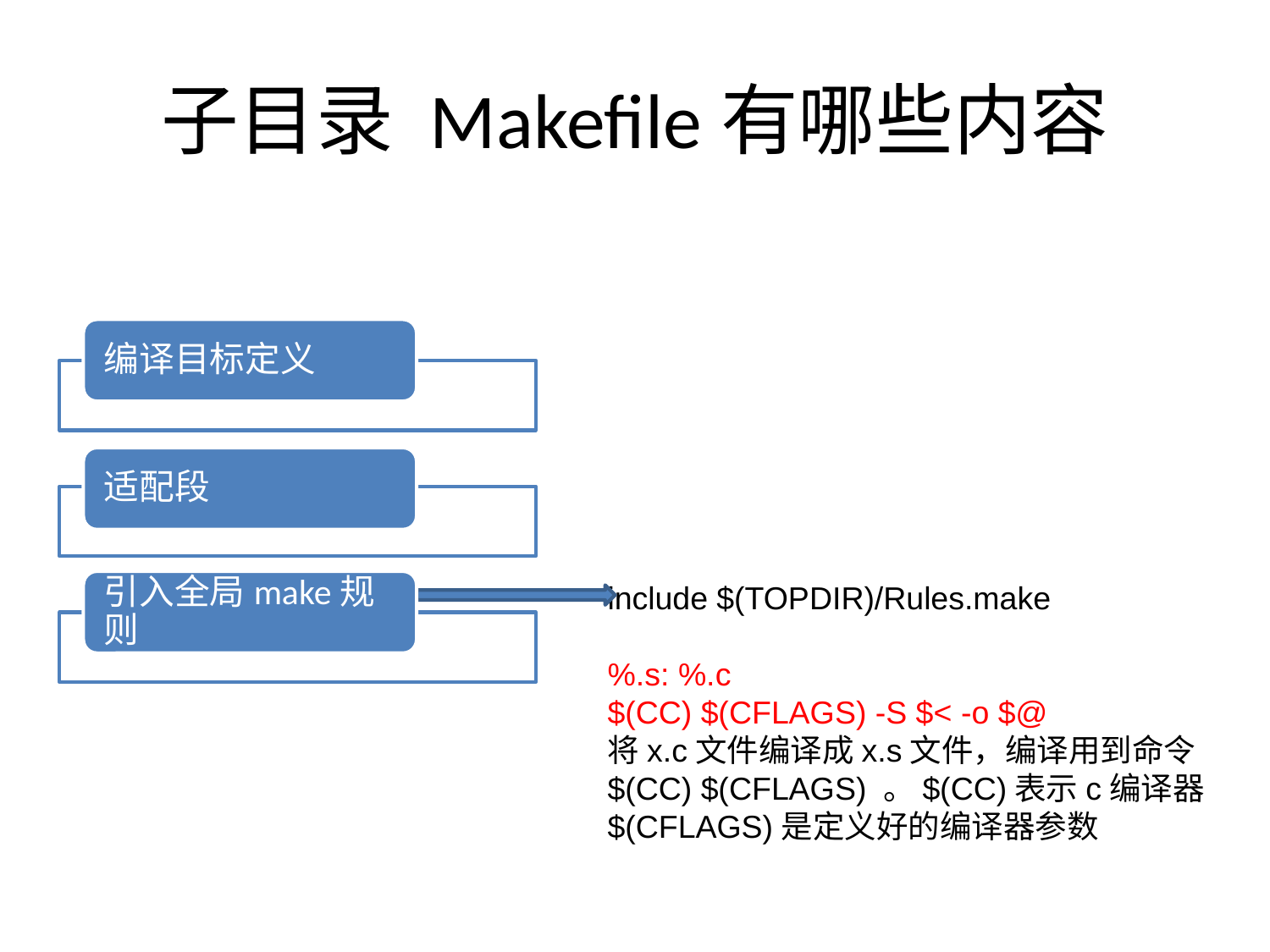

# 子目录 Makefile有哪些内容
编译目标定义
适配段
引入全局make规则
include $(TOPDIR)/Rules.make

%.s: %.c
$(CC) $(CFLAGS) -S $< -o $@
将x.c文件编译成x.s文件，编译用到命令
$(CC) $(CFLAGS) 。$(CC)表示c编译器
$(CFLAGS)是定义好的编译器参数